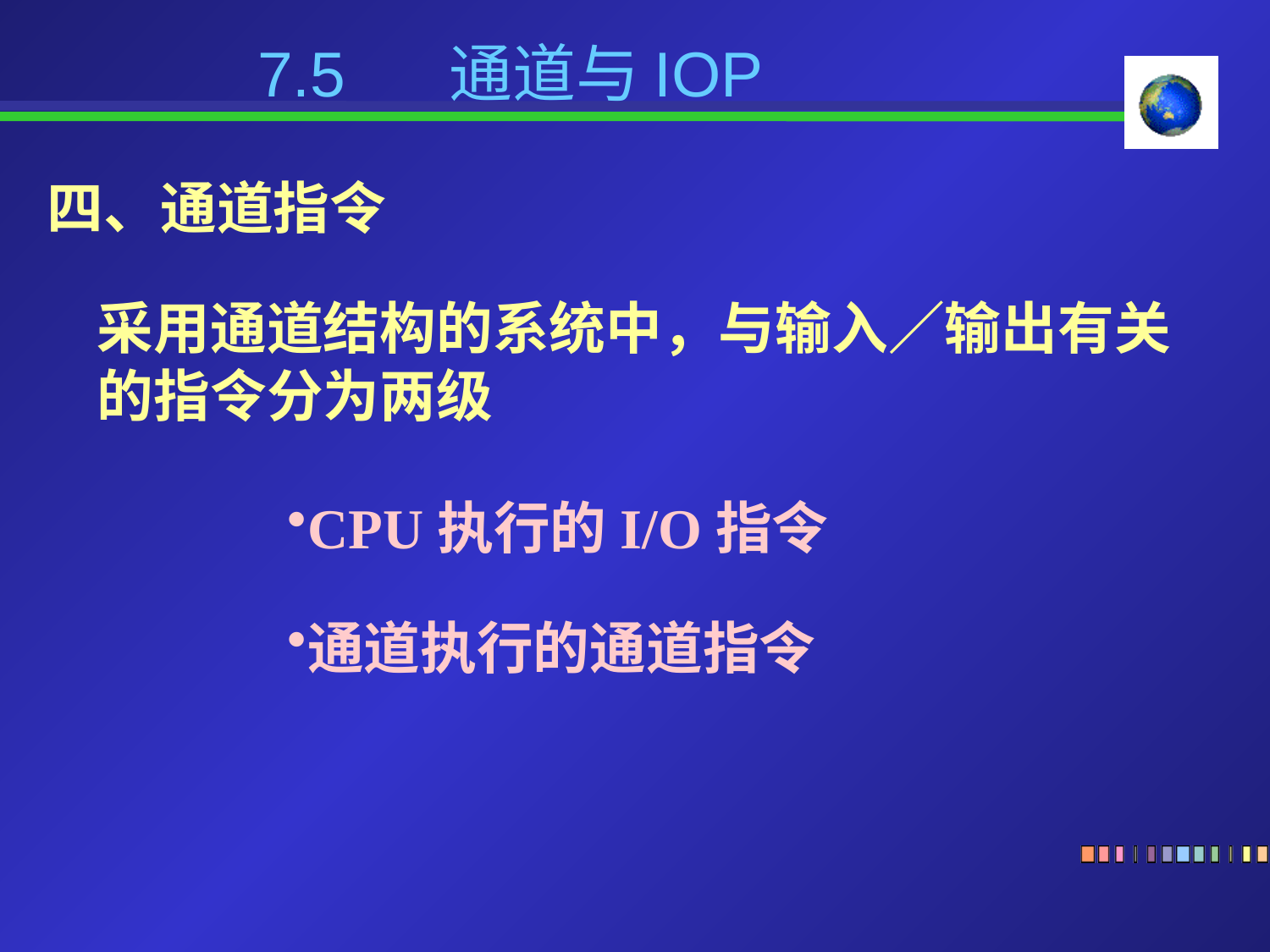

7.5     通道与IOP
四、通道指令
采用通道结构的系统中，与输入／输出有关的指令分为两级
CPU执行的I/O指令
通道执行的通道指令
91